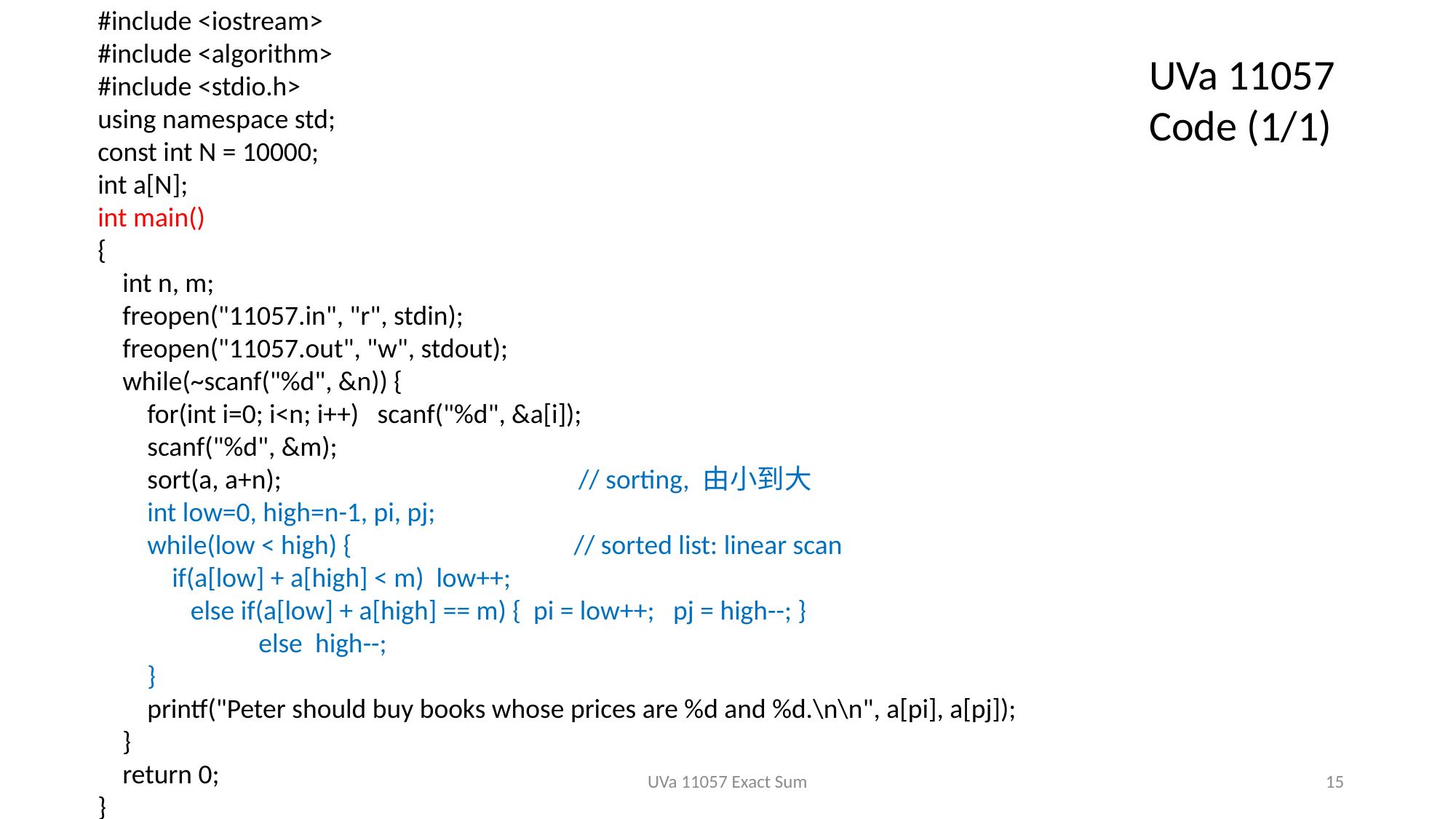

#include <iostream>
#include <algorithm>
#include <stdio.h>
using namespace std;
const int N = 10000;
int a[N];
int main()
{
    int n, m;
    freopen("11057.in", "r", stdin);
    freopen("11057.out", "w", stdout);
    while(~scanf("%d", &n)) {
        for(int i=0; i<n; i++)   scanf("%d", &a[i]);
        scanf("%d", &m);
        sort(a, a+n);                                                // sorting, 由小到大
        int low=0, high=n-1, pi, pj;
        while(low < high) {                                    // sorted list: linear scan
            if(a[low] + a[high] < m)  low++;
               else if(a[low] + a[high] == m) {  pi = low++;   pj = high--; }
                          else  high--;
        }
        printf("Peter should buy books whose prices are %d and %d.\n\n", a[pi], a[pj]);
    }
    return 0;
}
UVa 11057 Code (1/1)
UVa 11057 Exact Sum
15